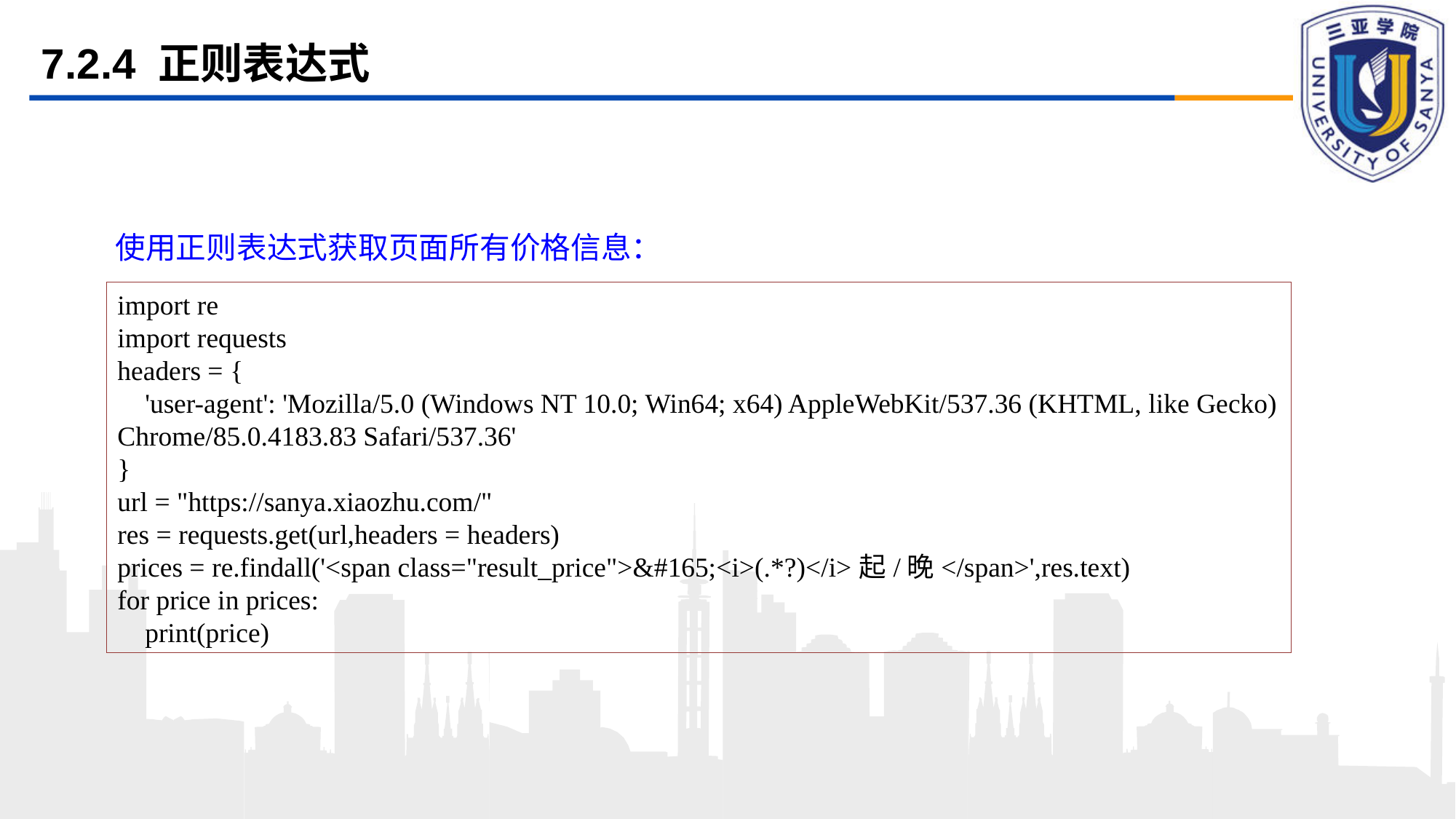

# 7.2.4 正则表达式
使用正则表达式获取页面所有价格信息：
import re
import requests
headers = {
    'user-agent': 'Mozilla/5.0 (Windows NT 10.0; Win64; x64) AppleWebKit/537.36 (KHTML, like Gecko) Chrome/85.0.4183.83 Safari/537.36'
}
url = "https://sanya.xiaozhu.com/"
res = requests.get(url,headers = headers)
prices = re.findall('<span class="result_price">&#165;<i>(.*?)</i>起/晚</span>',res.text)
for price in prices:
    print(price)